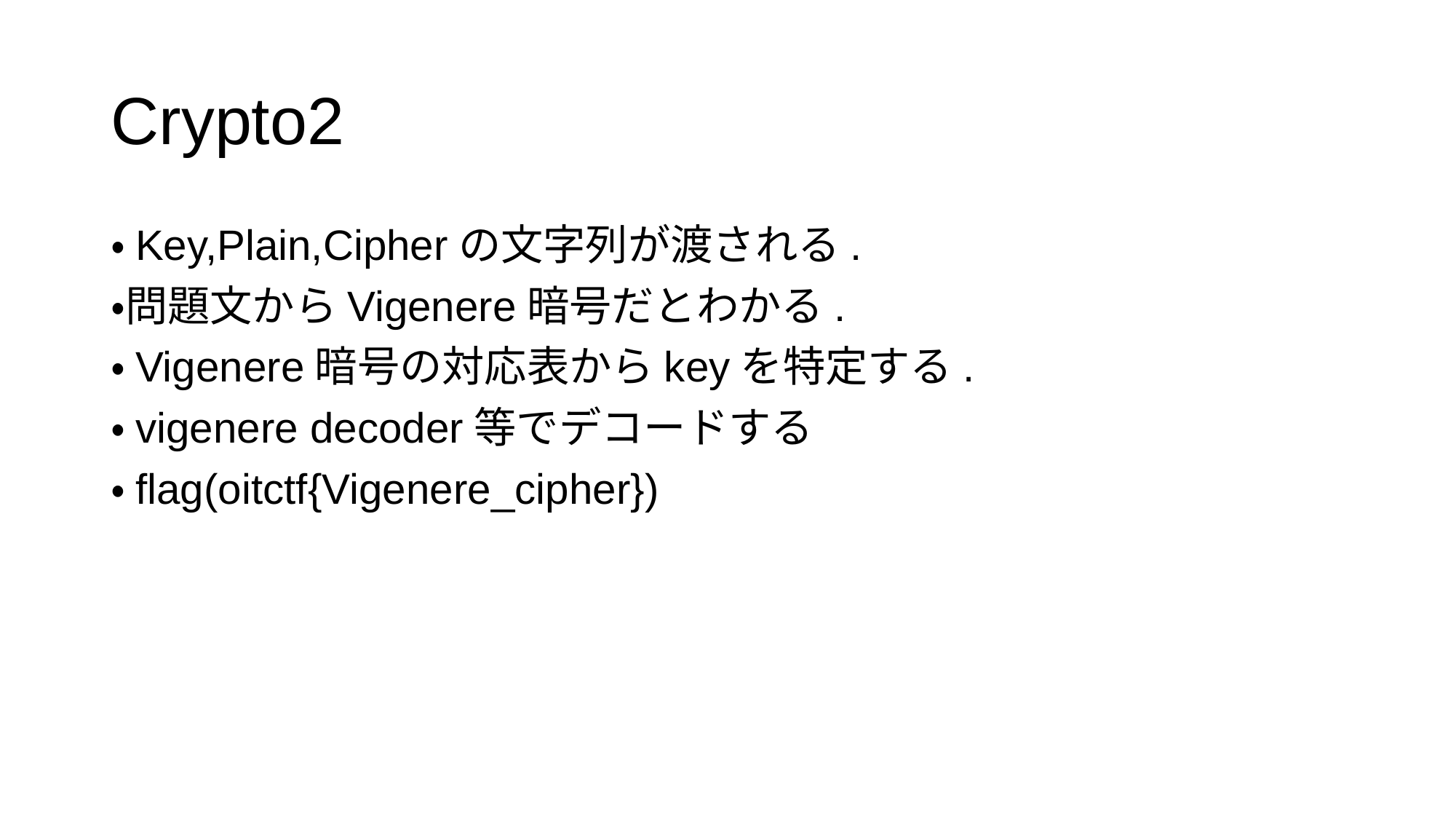

# Crypto2
・Key,Plain,Cipherの文字列が渡される.
・問題文からVigenere暗号だとわかる.
・Vigenere暗号の対応表からkeyを特定する.
・vigenere decoder等でデコードする
・flag(oitctf{Vigenere_cipher})